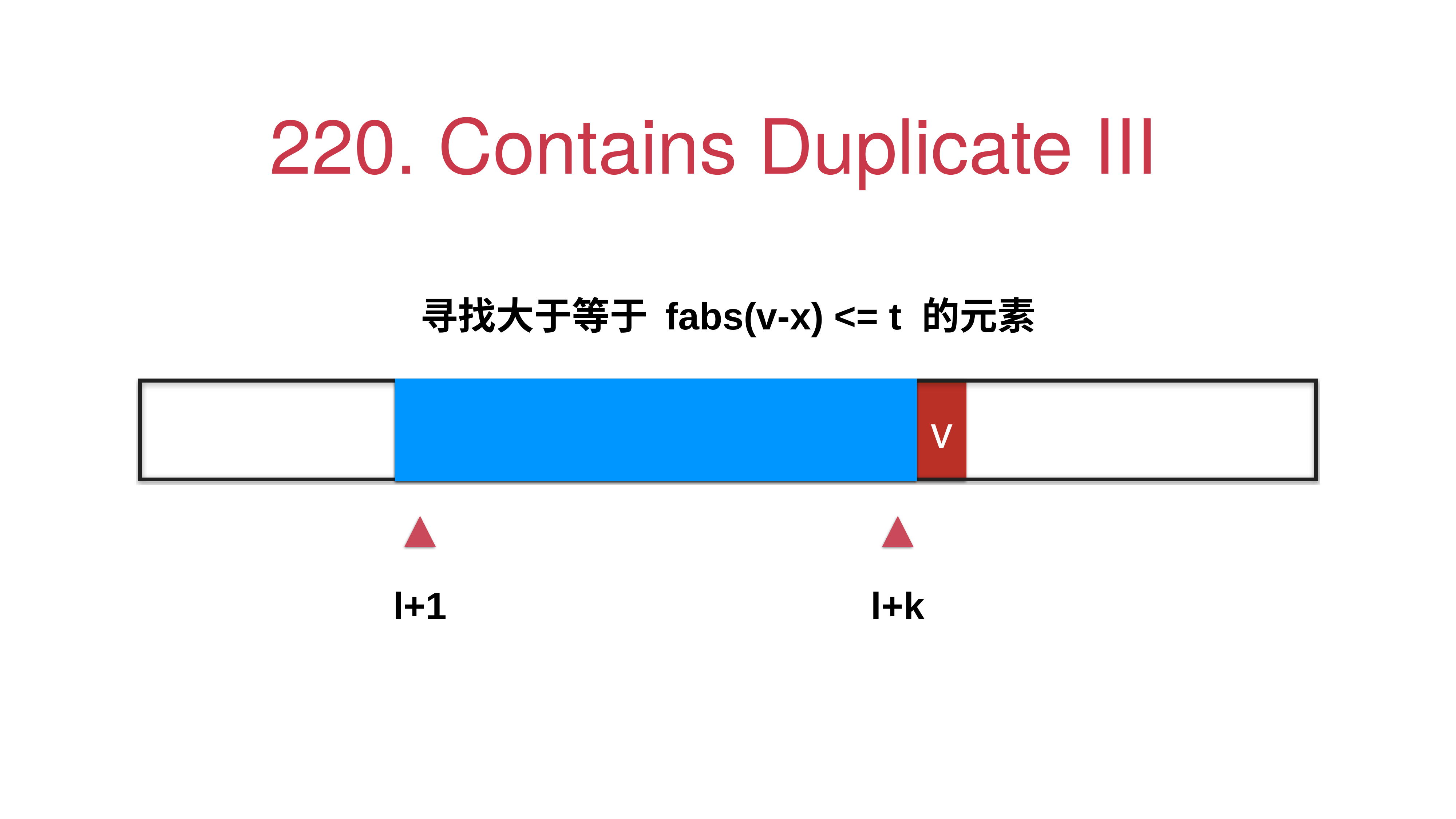

# 220. Contains Duplicate III
寻找大于等于 fabs(v-x) <= t 的元素

v

l+1

l+k